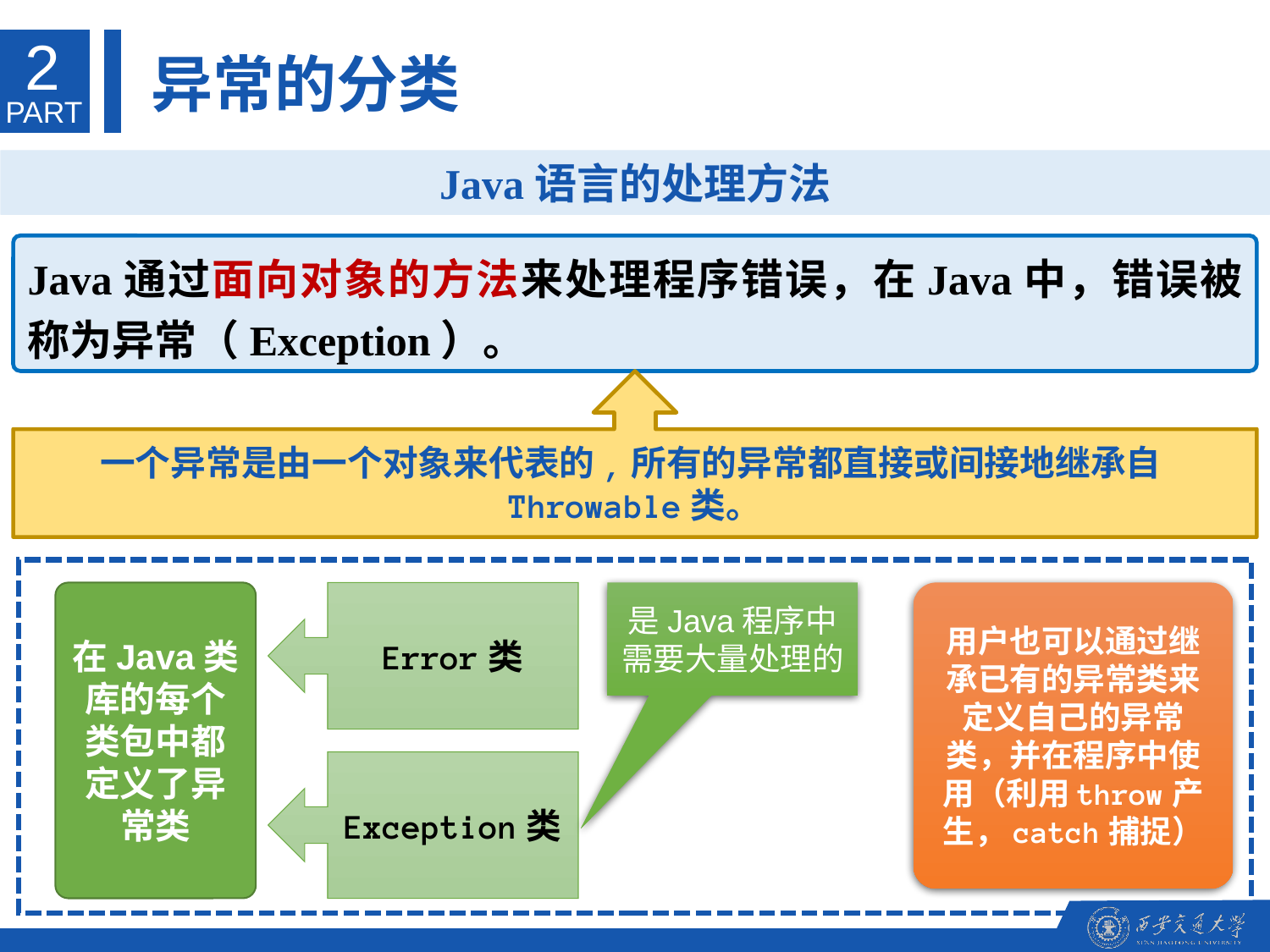

2
异常的分类
PART
Java语言的处理方法
Java通过面向对象的方法来处理程序错误，在Java中，错误被称为异常（Exception）。
一个异常是由一个对象来代表的,所有的异常都直接或间接地继承自Throwable类。

在Java类库的每个类包中都定义了异常类
Error类
是Java程序中需要大量处理的
用户也可以通过继承已有的异常类来定义自己的异常类，并在程序中使用（利用throw产生，catch捕捉）
Exception类